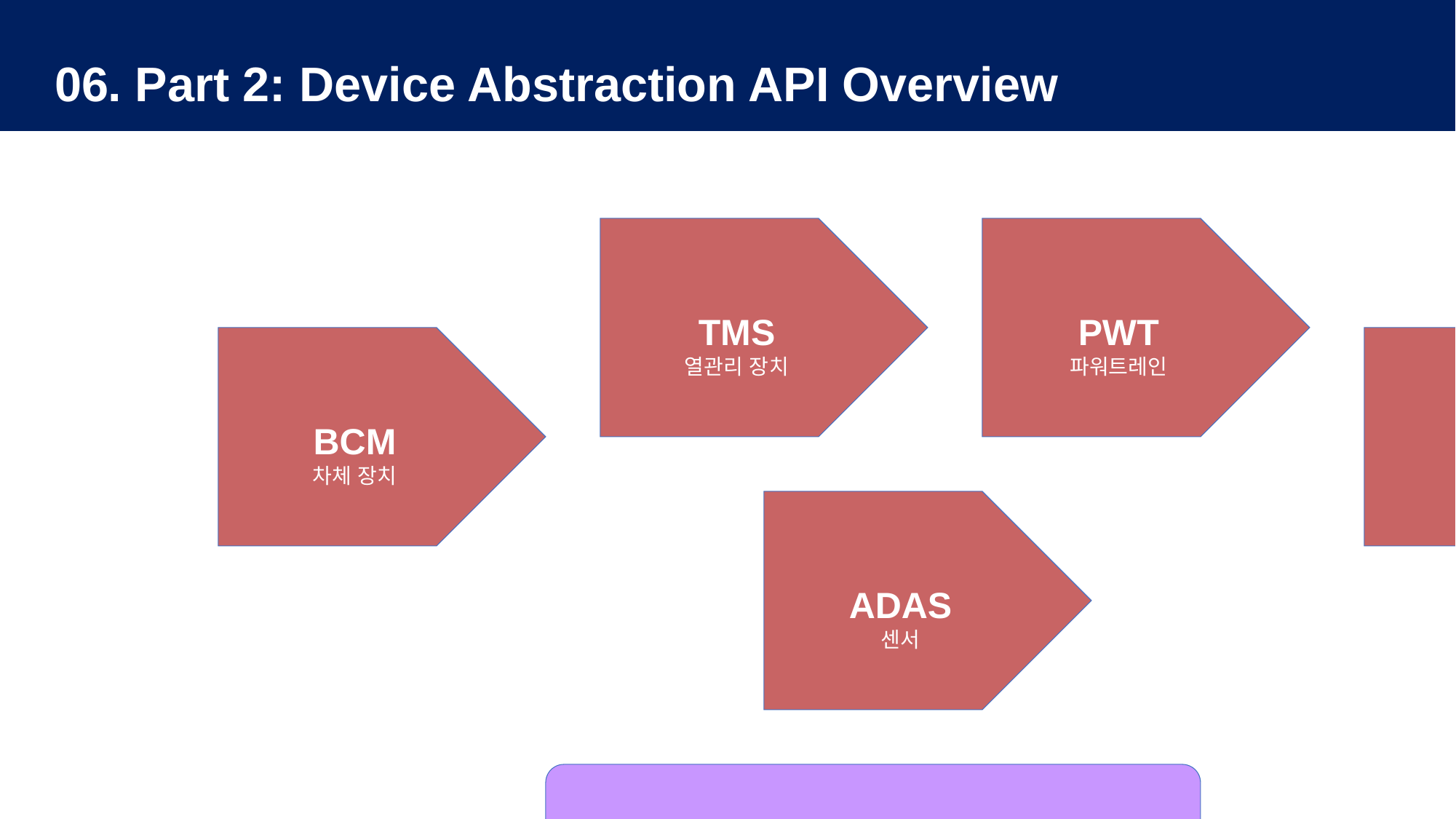

06. Part 2: Device Abstraction API Overview
#

TMS
열관리 장치

PWT
파워트레인

BCM
차체 장치

CHS
섀시

ADAS
센서

Total: 230+ APIs